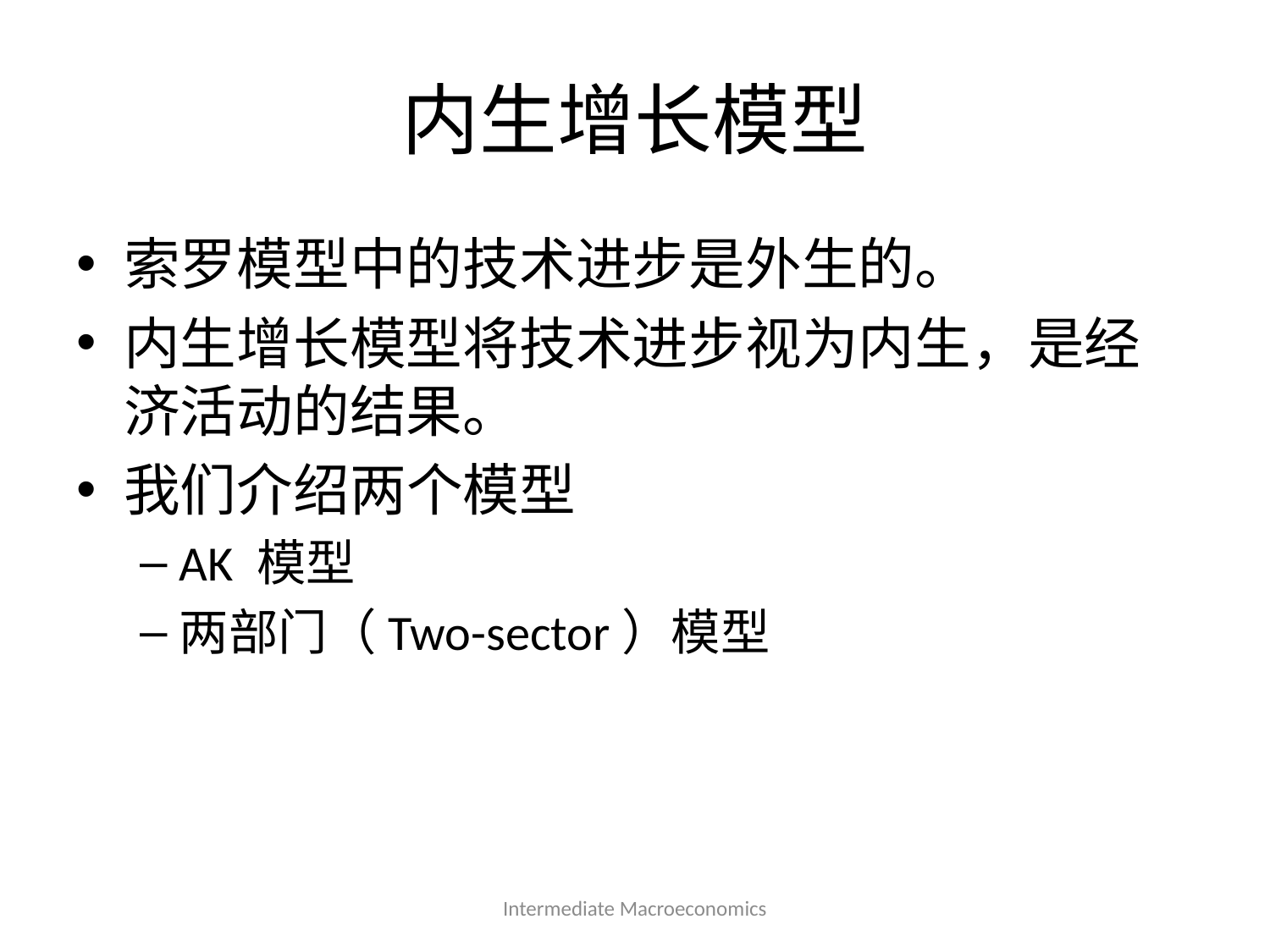

# 内生增长模型
索罗模型中的技术进步是外生的。
内生增长模型将技术进步视为内生，是经济活动的结果。
我们介绍两个模型
AK 模型
两部门（Two-sector）模型
Intermediate Macroeconomics